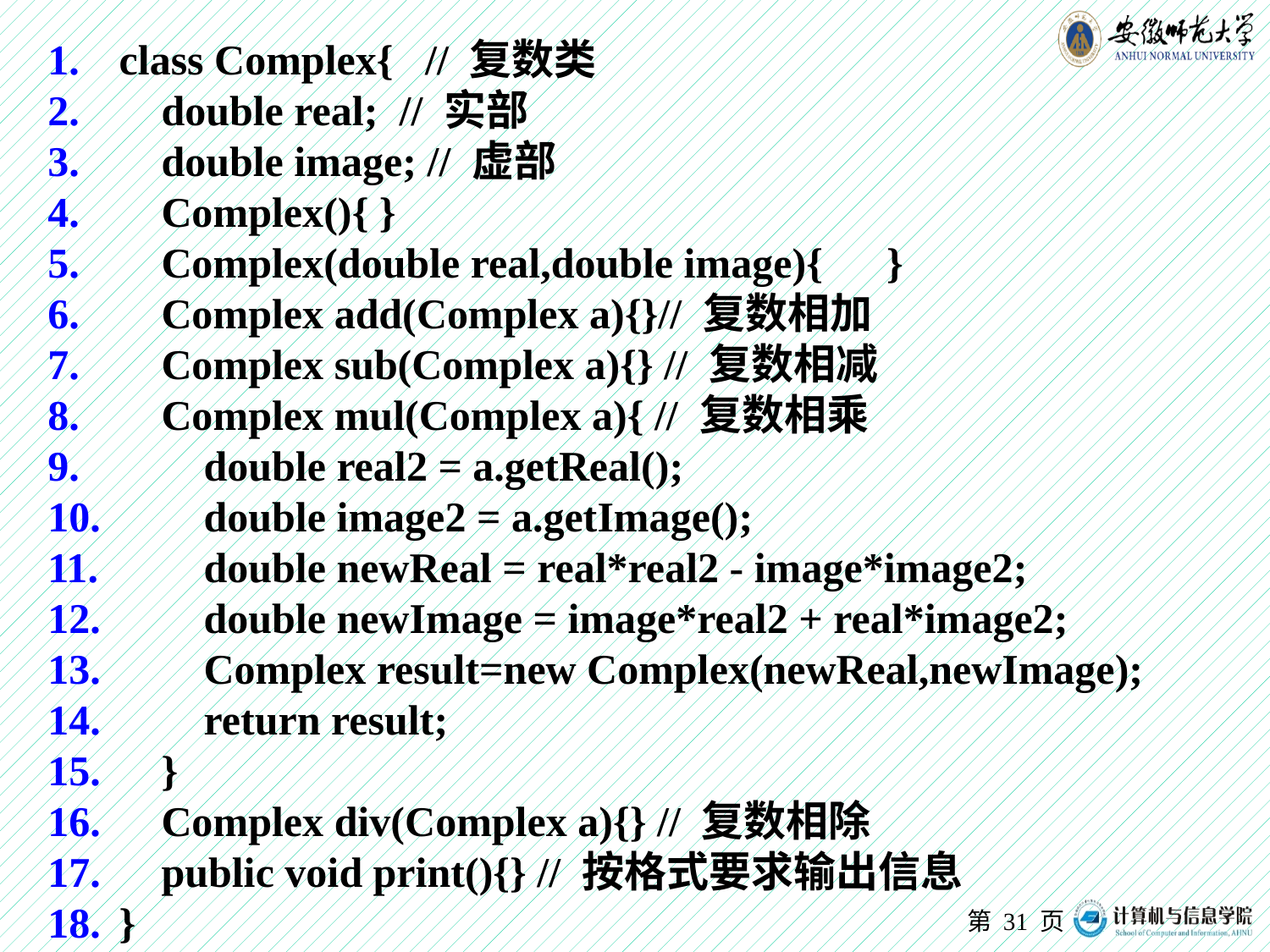

class Complex{   // 复数类
    double real;  // 实部
    double image; // 虚部
    Complex(){ }
    Complex(double real,double image){      }
    Complex add(Complex a){}// 复数相加
    Complex sub(Complex a){} // 复数相减
    Complex mul(Complex a){ // 复数相乘
        double real2 = a.getReal();
        double image2 = a.getImage();
        double newReal = real*real2 - image*image2;
        double newImage = image*real2 + real*image2;
        Complex result=new Complex(newReal,newImage);
        return result;
    }
    Complex div(Complex a){} // 复数相除
    public void print(){} // 按格式要求输出信息
}
第 31 页